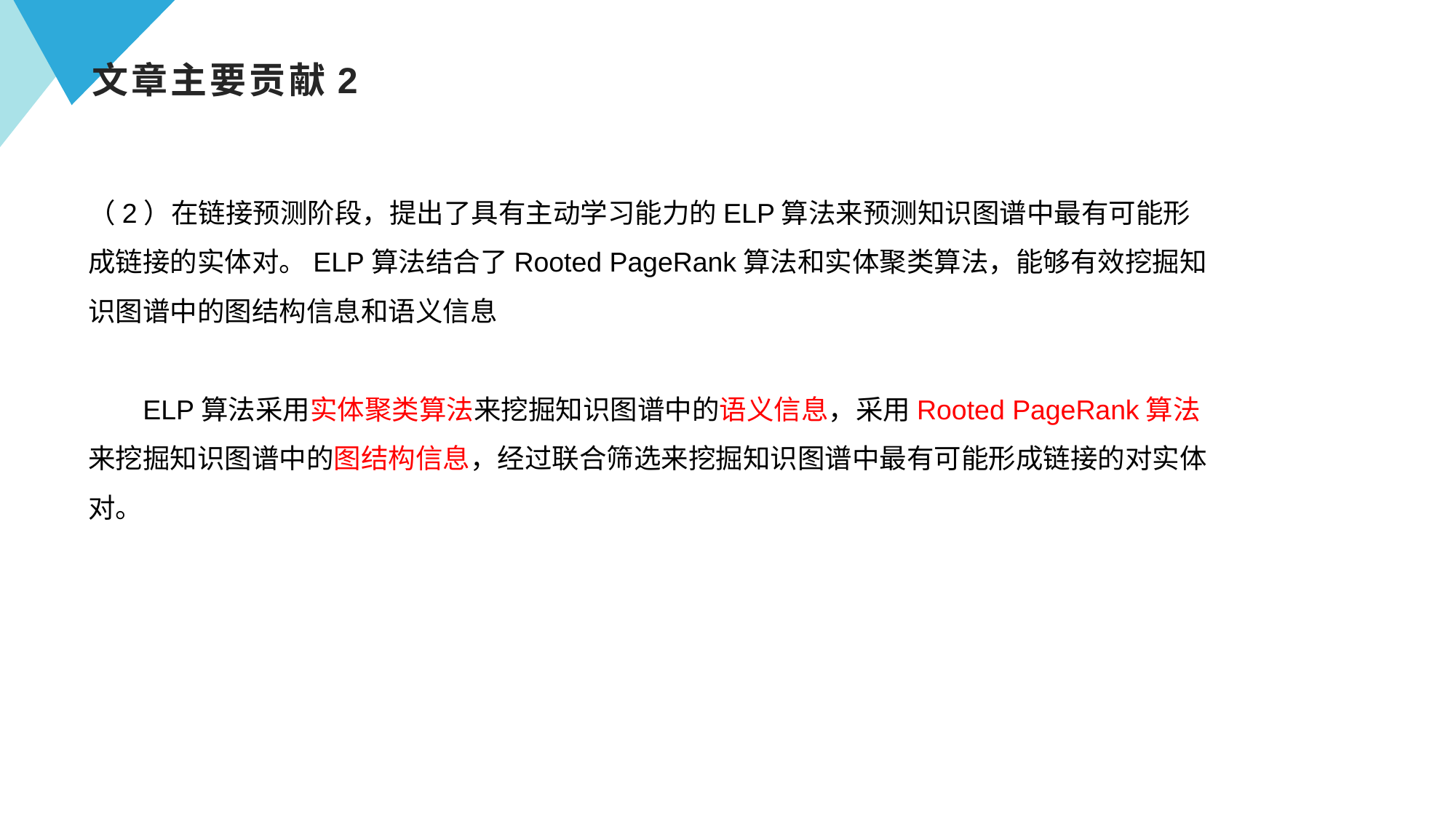

# 文章主要贡献2
（2）在链接预测阶段，提出了具有主动学习能力的ELP算法来预测知识图谱中最有可能形成链接的实体对。ELP算法结合了Rooted PageRank算法和实体聚类算法，能够有效挖掘知识图谱中的图结构信息和语义信息

ELP算法采用实体聚类算法来挖掘知识图谱中的语义信息，采用Rooted PageRank算法来挖掘知识图谱中的图结构信息，经过联合筛选来挖掘知识图谱中最有可能形成链接的对实体对。